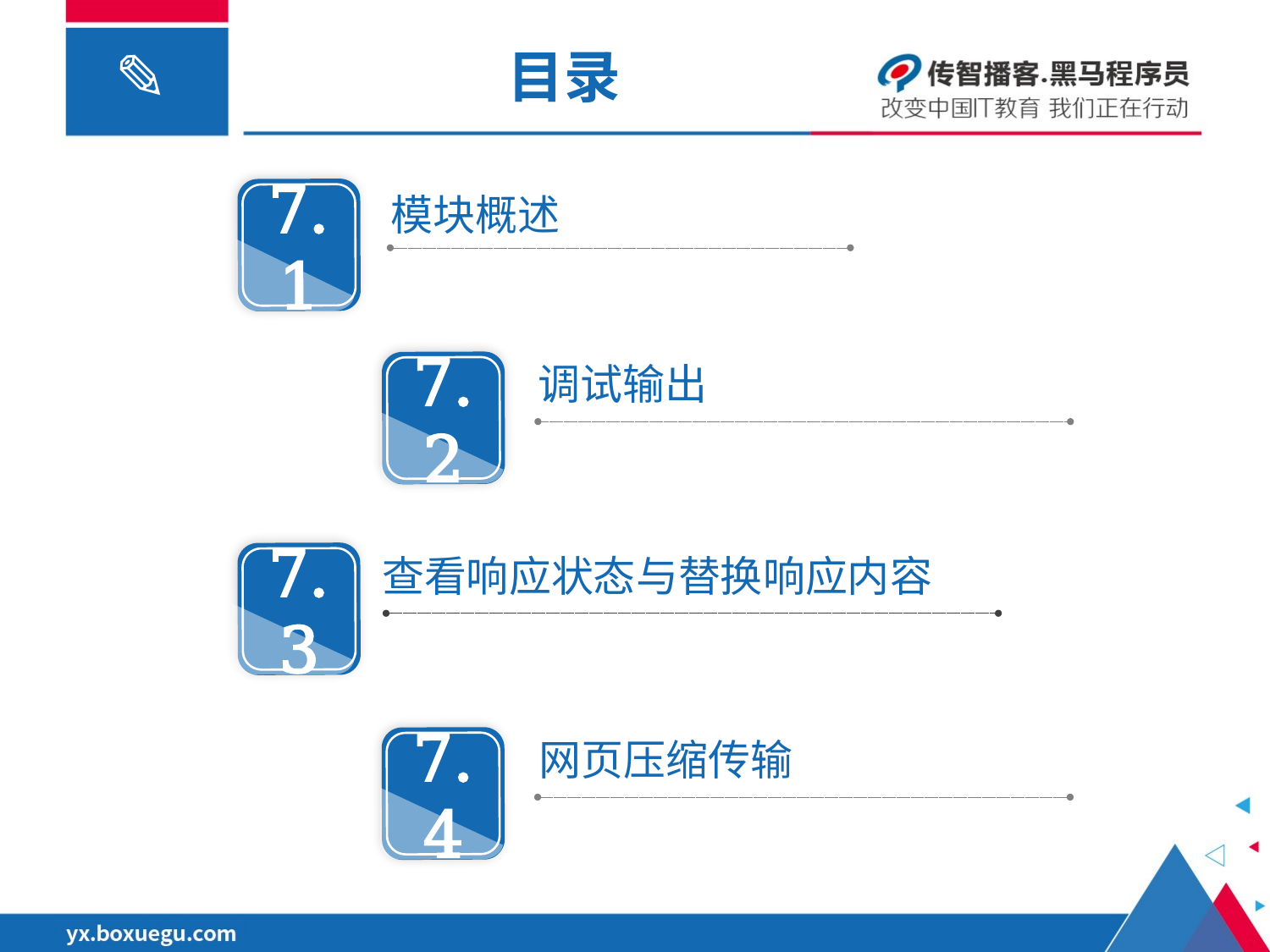

# 目录
7.1

模块概述
7.2

调试输出
7.3

查看响应状态与替换响应内容
7.4

网页压缩传输